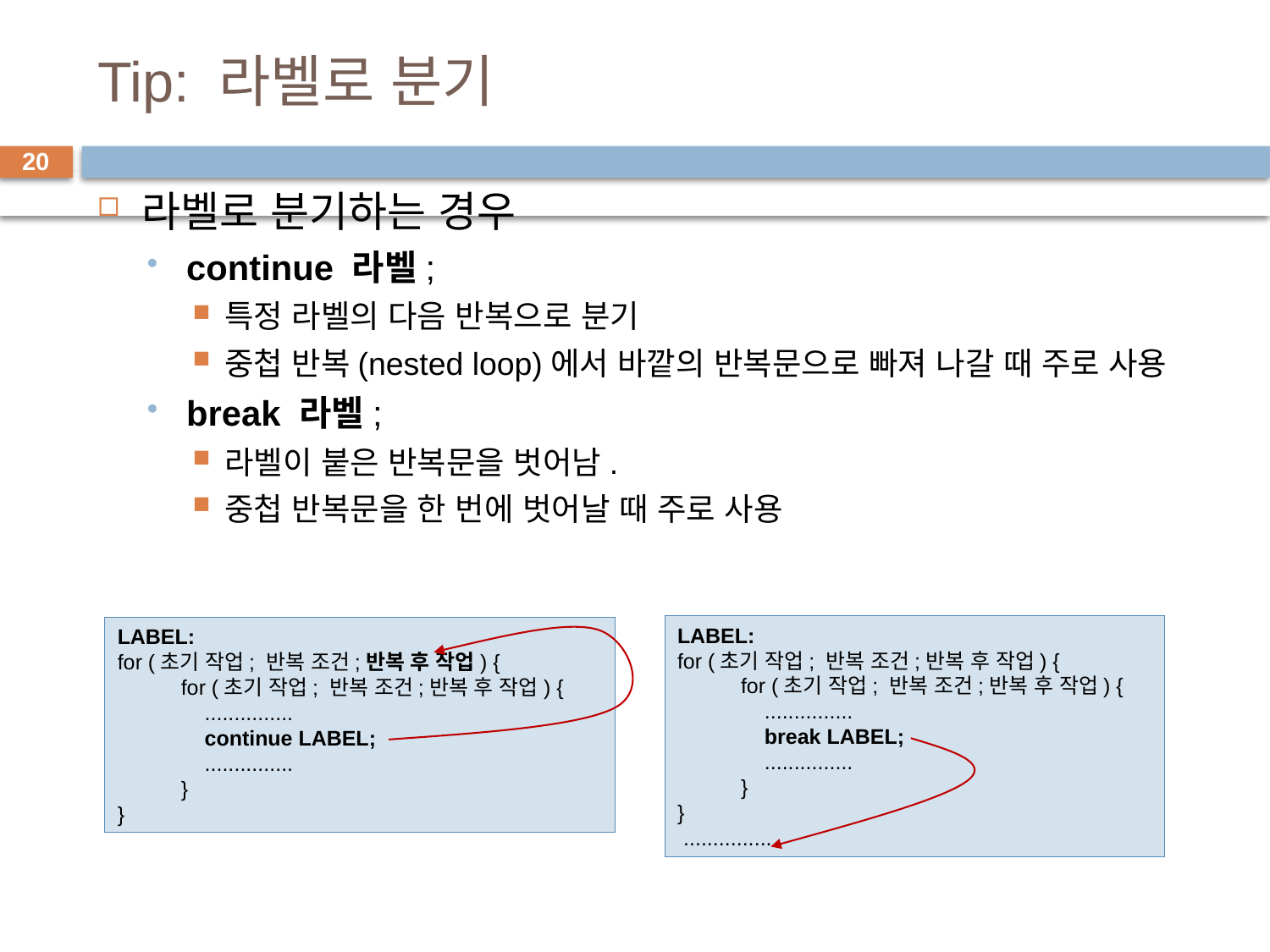

# Tip: 라벨로 분기
20
라벨로 분기하는 경우
continue 라벨;
특정 라벨의 다음 반복으로 분기
중첩 반복(nested loop)에서 바깥의 반복문으로 빠져 나갈 때 주로 사용
break 라벨;
라벨이 붙은 반복문을 벗어남.
중첩 반복문을 한 번에 벗어날 때 주로 사용

LABEL:
for (초기 작업; 반복 조건;반복 후 작업) {
for (초기 작업; 반복 조건;반복 후 작업) {
    ...............
    break LABEL;
    ...............
}
}
 ...............
LABEL:
for (초기 작업; 반복 조건;반복 후 작업) {
for (초기 작업; 반복 조건;반복 후 작업) {
    ...............
    continue LABEL;
    ...............
}
}